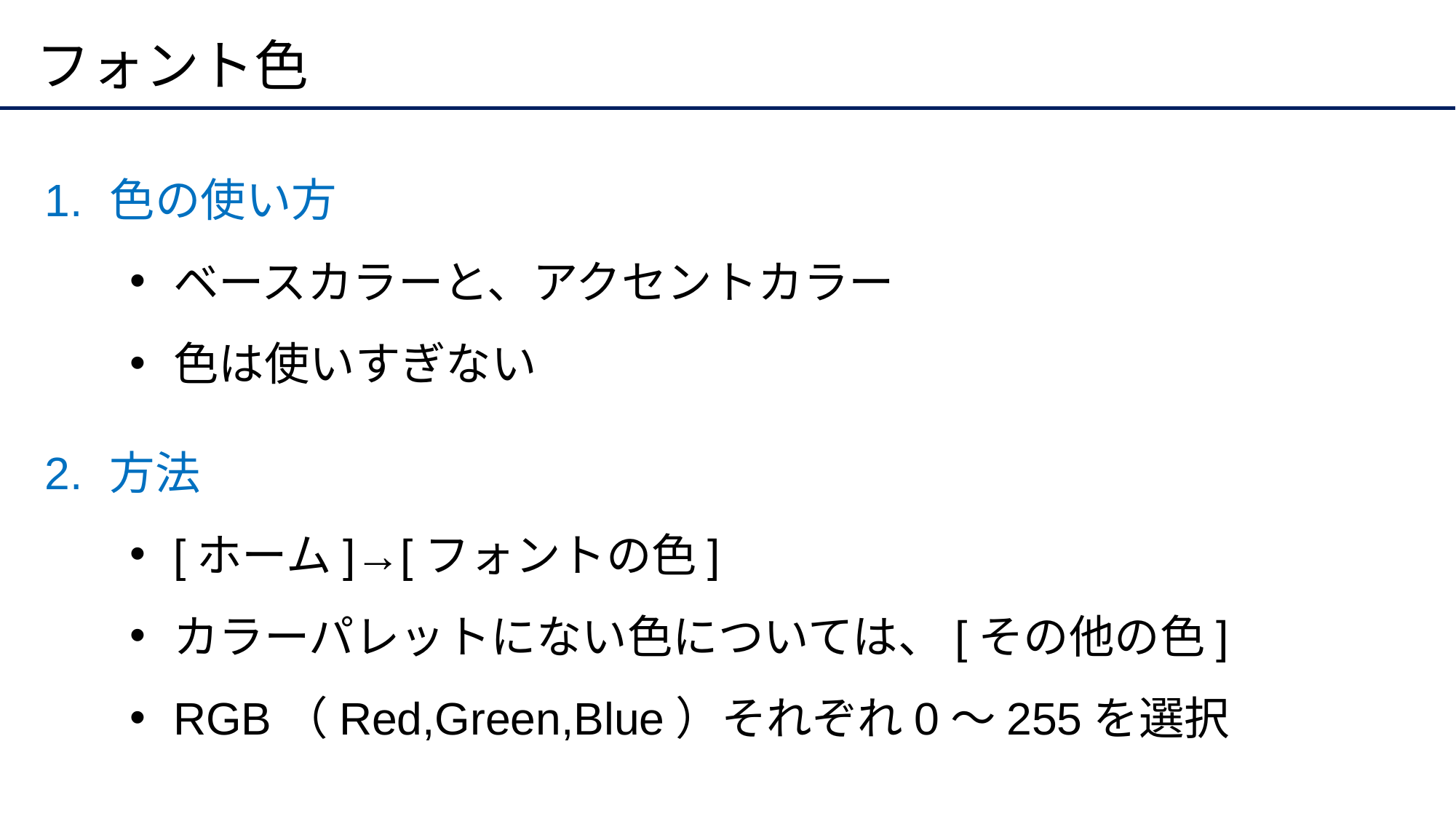

# フォント色
色の使い方
ベースカラーと、アクセントカラー
色は使いすぎない
方法
[ホーム]→[フォントの色]
カラーパレットにない色については、[その他の色]
RGB（Red,Green,Blue）それぞれ0～255を選択